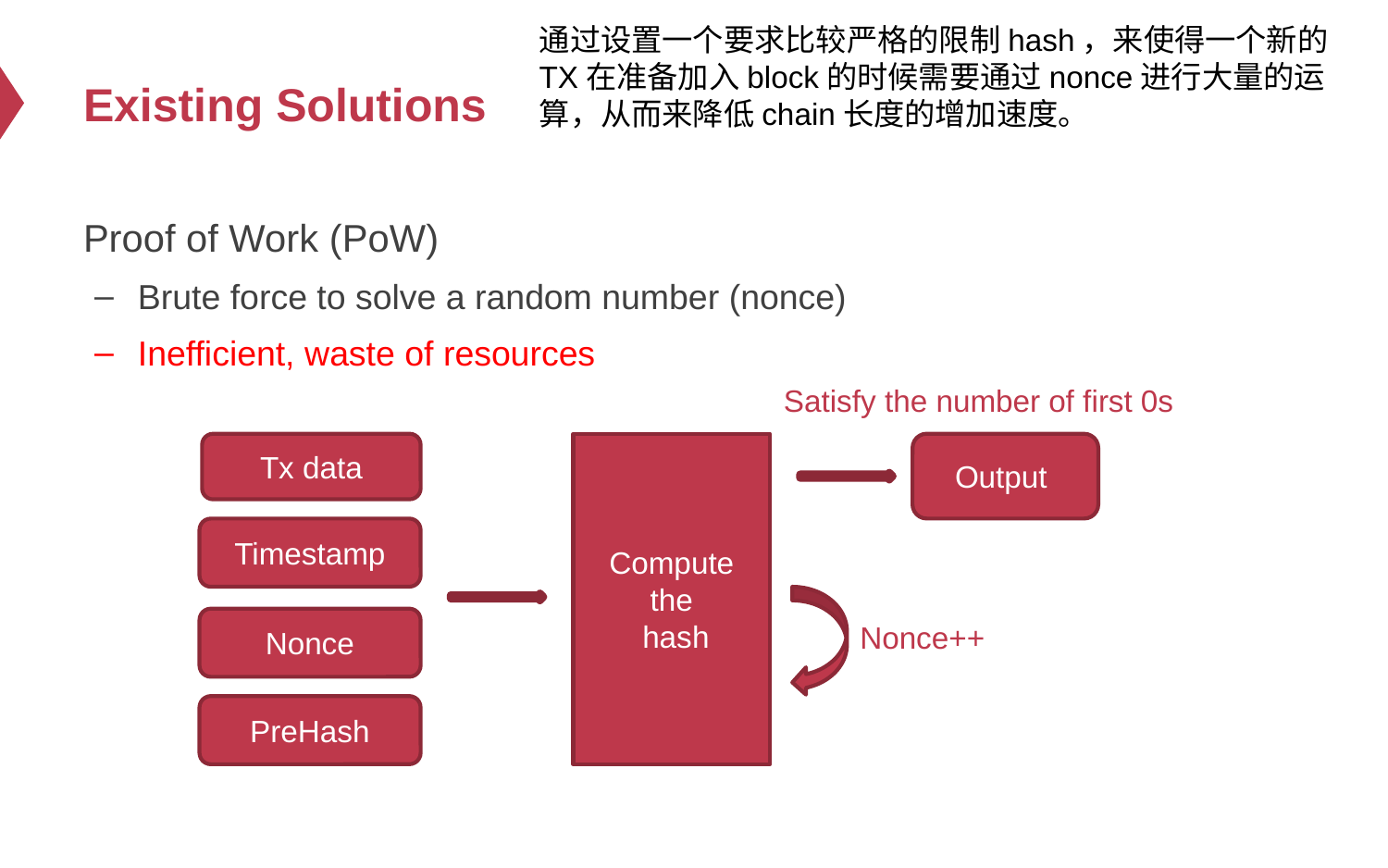

通过设置一个要求比较严格的限制hash，来使得一个新的TX在准备加入block的时候需要通过nonce进行大量的运算，从而来降低chain长度的增加速度。
# Existing Solutions
Proof of Work (PoW)
Brute force to solve a random number (nonce)
Inefficient, waste of resources
Satisfy the number of first 0s
Tx data
Compute
the
 hash
Output

Timestamp

Nonce
Nonce++
PreHash
36